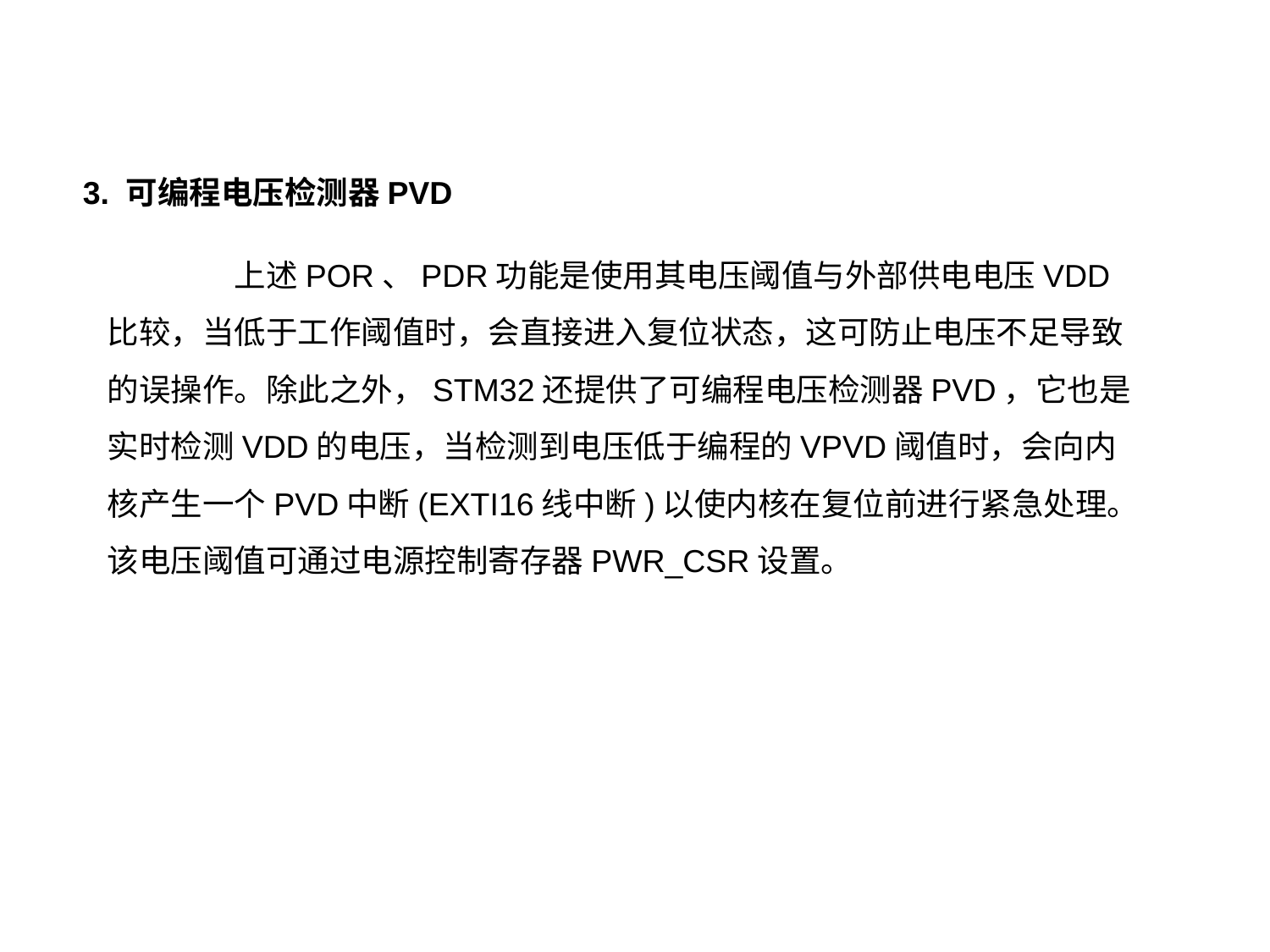

3. 可编程电压检测器PVD
	上述POR、PDR功能是使用其电压阈值与外部供电电压VDD比较，当低于工作阈值时，会直接进入复位状态，这可防止电压不足导致的误操作。除此之外，STM32还提供了可编程电压检测器PVD，它也是实时检测VDD的电压，当检测到电压低于编程的VPVD阈值时，会向内核产生一个PVD中断(EXTI16线中断)以使内核在复位前进行紧急处理。该电压阈值可通过电源控制寄存器PWR_CSR设置。